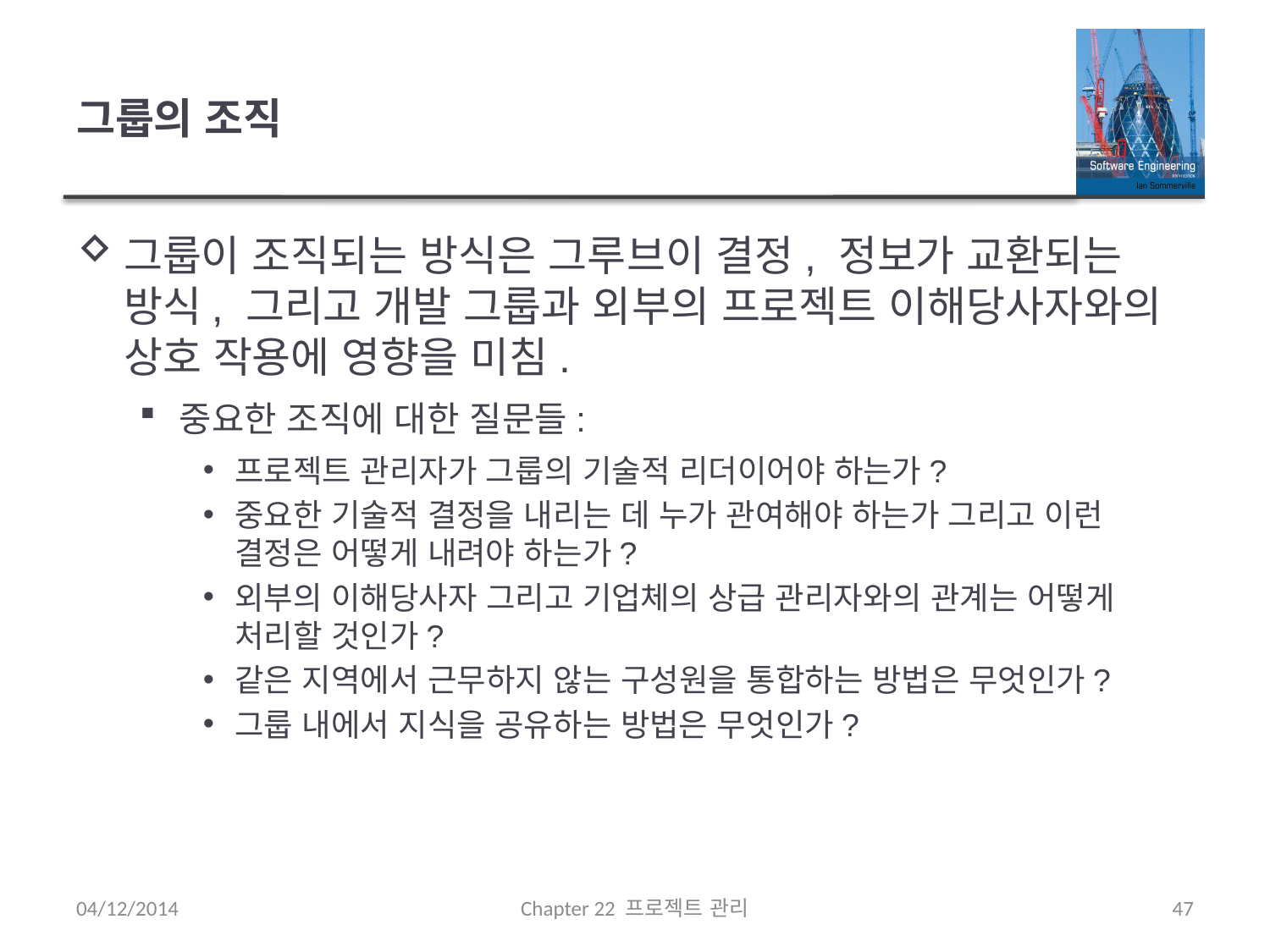

# 그룹의 조직
그룹이 조직되는 방식은 그루브이 결정, 정보가 교환되는 방식, 그리고 개발 그룹과 외부의 프로젝트 이해당사자와의 상호 작용에 영향을 미침.
중요한 조직에 대한 질문들:
프로젝트 관리자가 그룹의 기술적 리더이어야 하는가?
중요한 기술적 결정을 내리는 데 누가 관여해야 하는가 그리고 이런 결정은 어떻게 내려야 하는가?
외부의 이해당사자 그리고 기업체의 상급 관리자와의 관계는 어떻게 처리할 것인가?
같은 지역에서 근무하지 않는 구성원을 통합하는 방법은 무엇인가?
그룹 내에서 지식을 공유하는 방법은 무엇인가?
04/12/2014
Chapter 22 프로젝트 관리
47